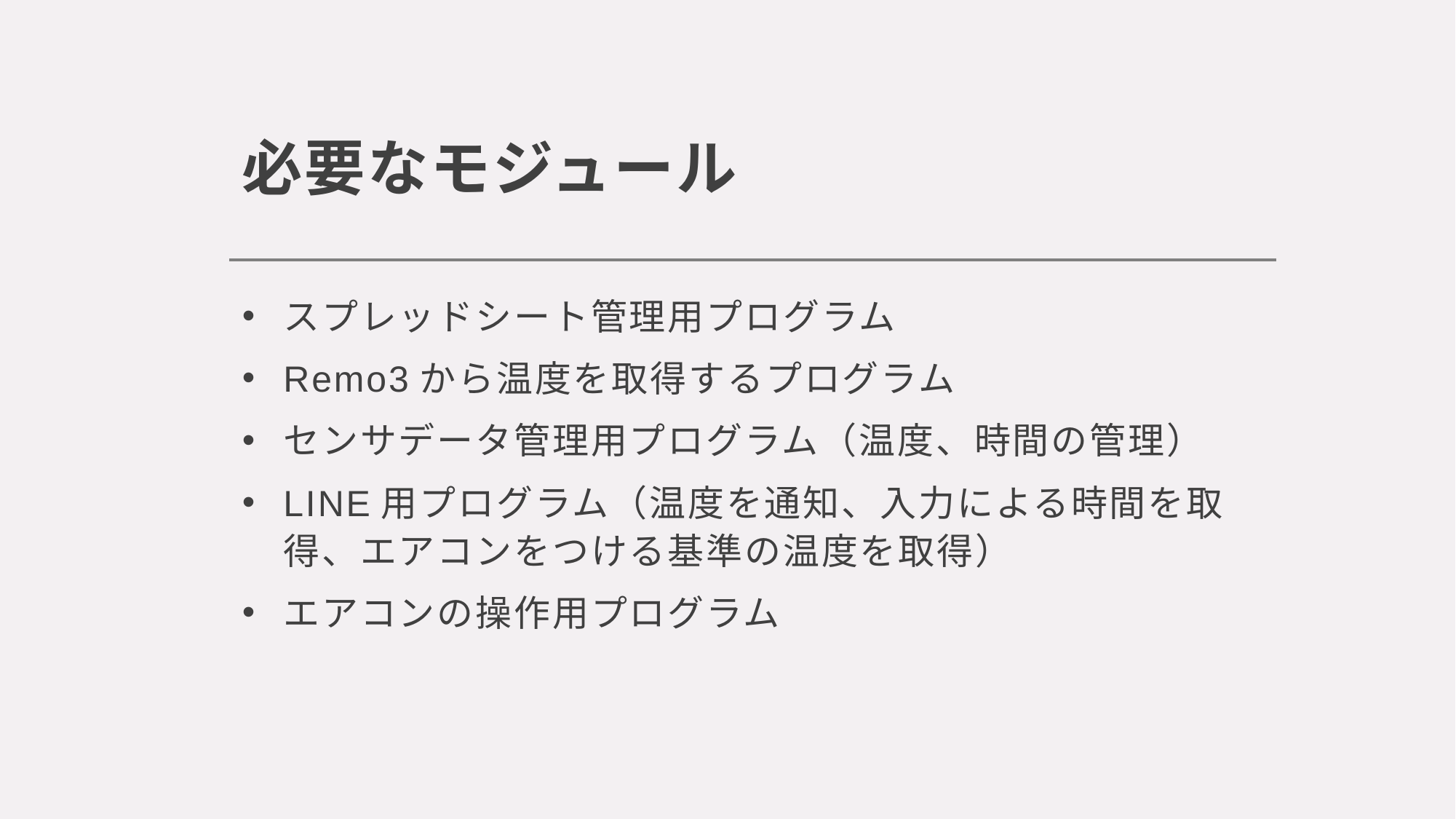

# 必要なモジュール
スプレッドシート管理用プログラム
Remo3から温度を取得するプログラム
センサデータ管理用プログラム（温度、時間の管理）
LINE用プログラム（温度を通知、入力による時間を取得、エアコンをつける基準の温度を取得）
エアコンの操作用プログラム